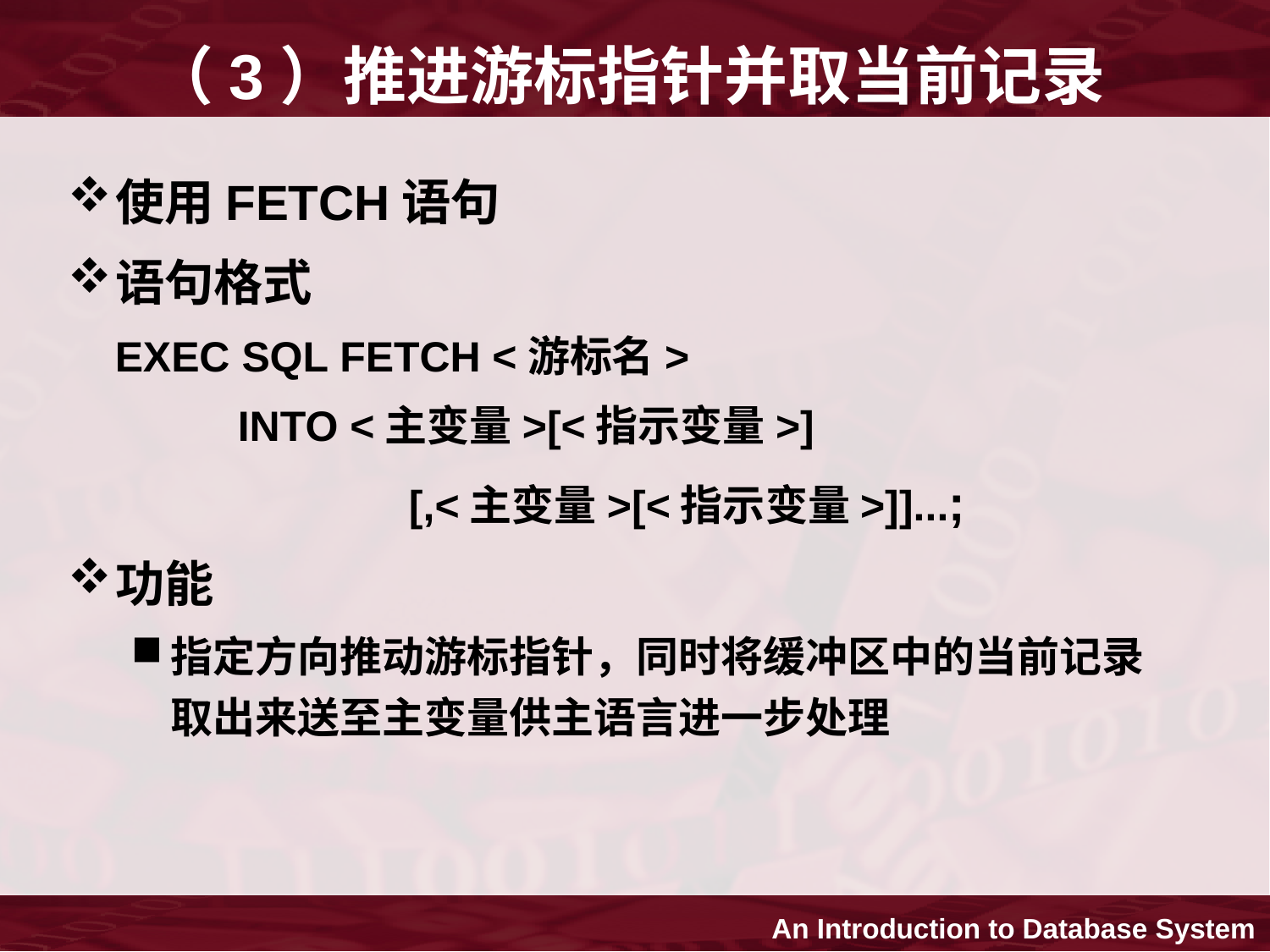

# （3）推进游标指针并取当前记录
使用FETCH语句
语句格式
    EXEC SQL FETCH <游标名>
         INTO <主变量>[<指示变量>]
		  [,<主变量>[<指示变量>]]...;
功能
指定方向推动游标指针，同时将缓冲区中的当前记录取出来送至主变量供主语言进一步处理